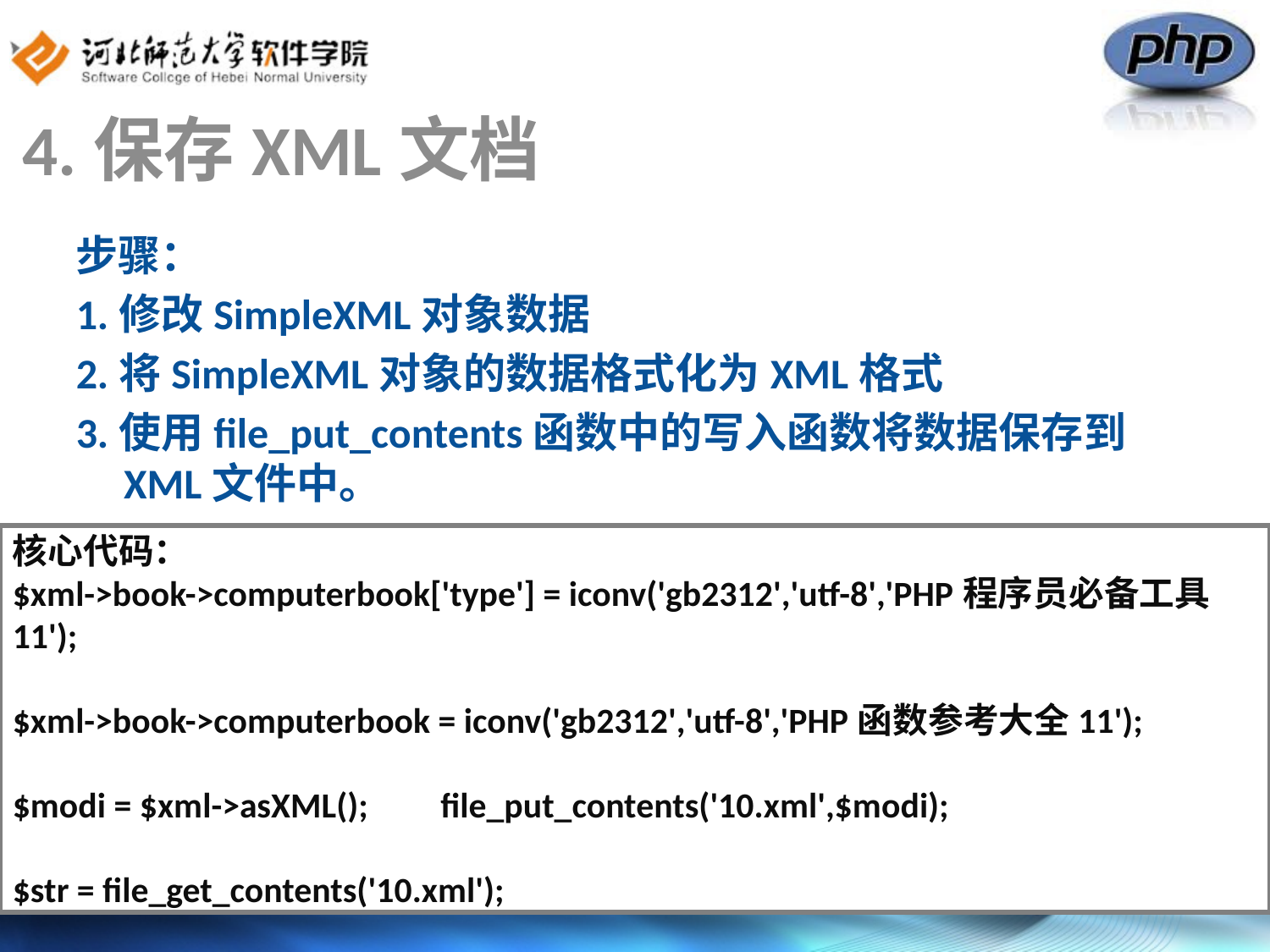

# 4.保存XML文档
步骤：
1.修改SimpleXML对象数据
2.将SimpleXML对象的数据格式化为XML格式
3.使用file_put_contents函数中的写入函数将数据保存到XML文件中。
核心代码：
$xml->book->computerbook['type'] = iconv('gb2312','utf-8','PHP程序员必备工具11');

$xml->book->computerbook = iconv('gb2312','utf-8','PHP函数参考大全11');

$modi = $xml->asXML();         file_put_contents('10.xml',$modi);

$str = file_get_contents('10.xml');